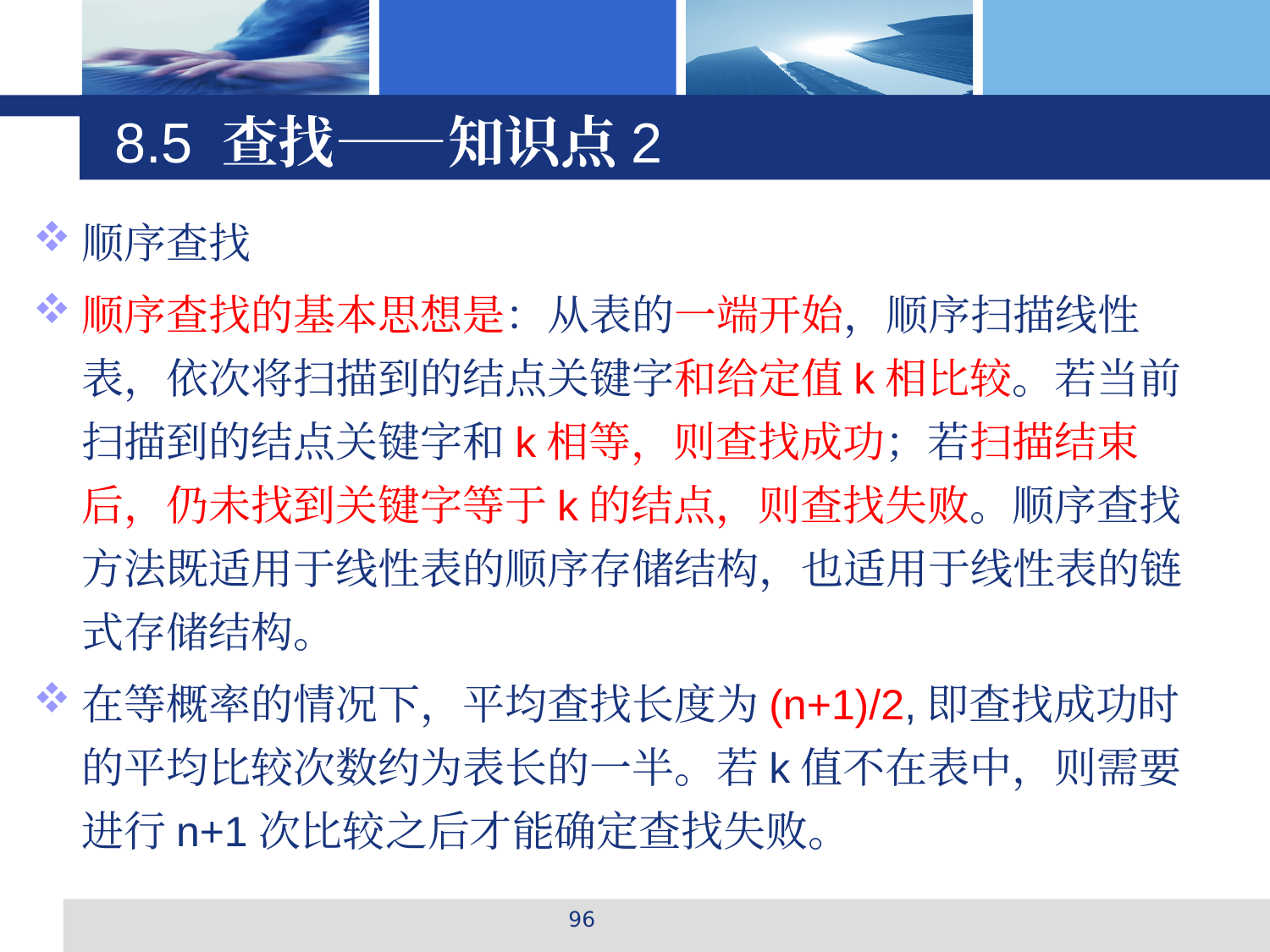

# 8.5 查找——知识点2
顺序查找
顺序查找的基本思想是：从表的一端开始，顺序扫描线性表，依次将扫描到的结点关键字和给定值k相比较。若当前扫描到的结点关键字和k相等，则查找成功；若扫描结束后，仍未找到关键字等于k的结点，则查找失败。顺序查找方法既适用于线性表的顺序存储结构，也适用于线性表的链式存储结构。
在等概率的情况下，平均查找长度为(n+1)/2,即查找成功时的平均比较次数约为表长的一半。若k值不在表中，则需要进行n+1次比较之后才能确定查找失败。

96